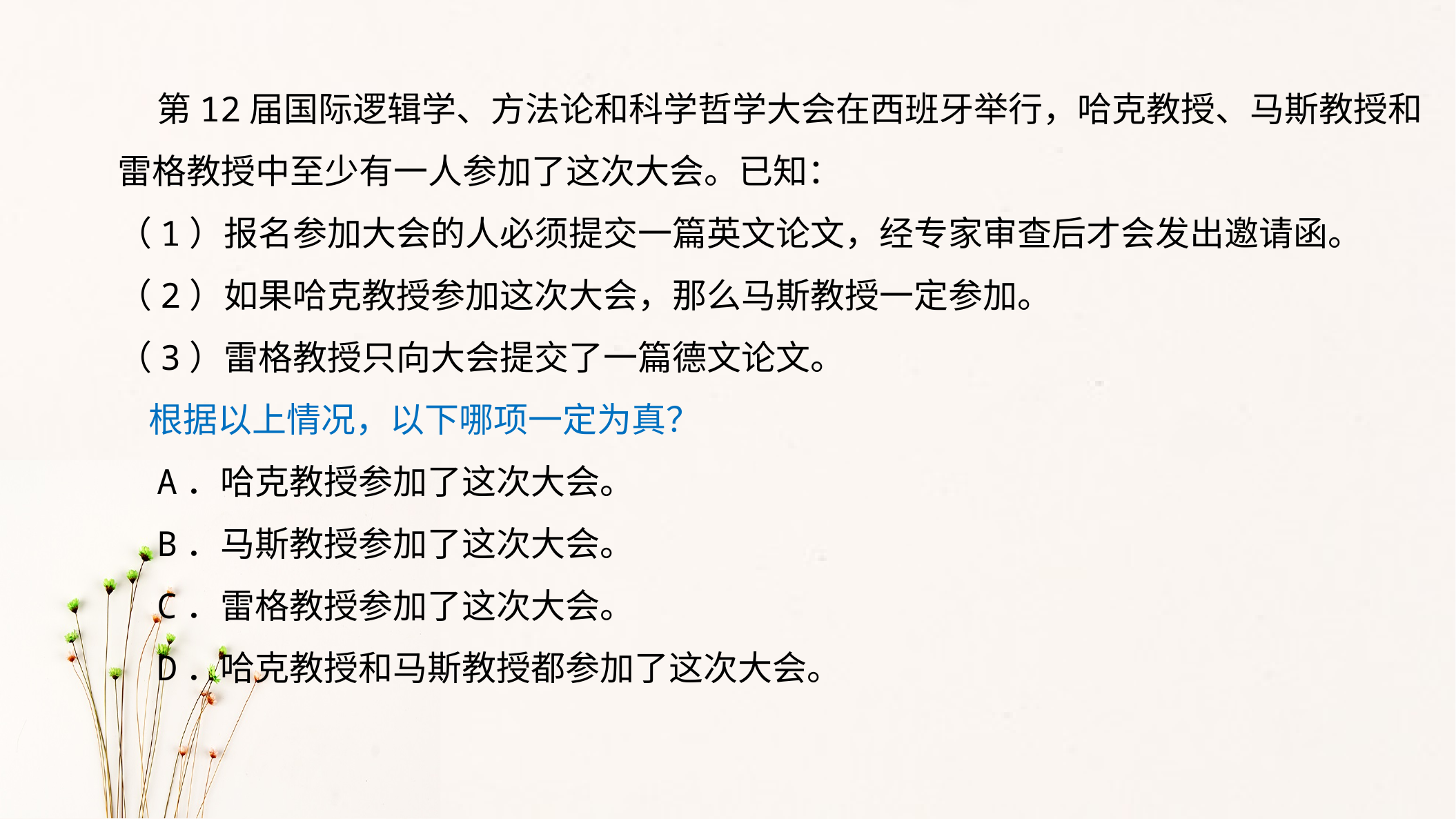

第12届国际逻辑学、方法论和科学哲学大会在西班牙举行，哈克教授、马斯教授和雷格教授中至少有一人参加了这次大会。已知：
（1）报名参加大会的人必须提交一篇英文论文，经专家审查后才会发出邀请函。
（2）如果哈克教授参加这次大会，那么马斯教授一定参加。
（3）雷格教授只向大会提交了一篇德文论文。
    根据以上情况，以下哪项一定为真？
    A．哈克教授参加了这次大会。
    B．马斯教授参加了这次大会。
    C．雷格教授参加了这次大会。
    D．哈克教授和马斯教授都参加了这次大会。